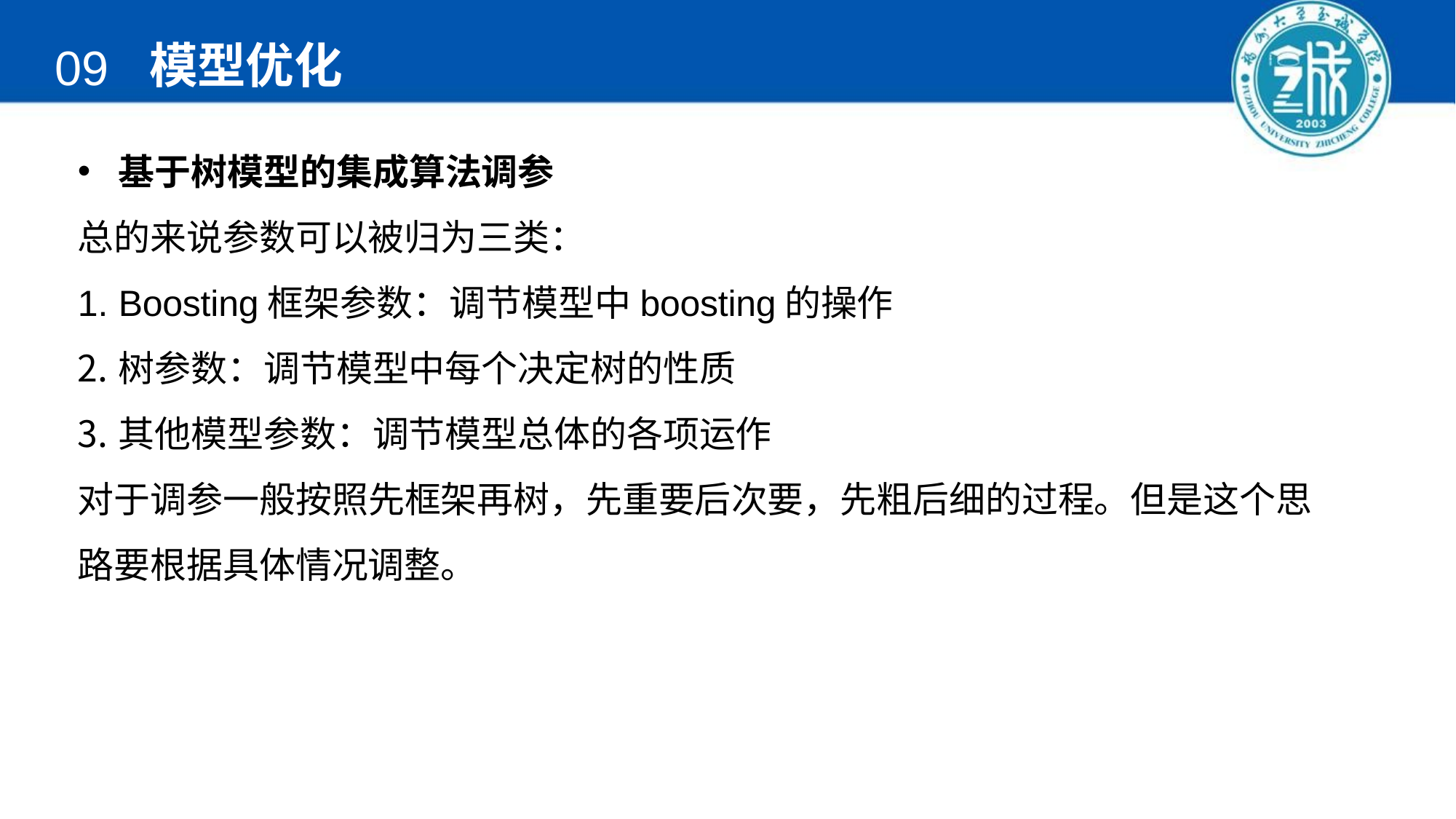

# 模型优化
09
基于树模型的集成算法调参
总的来说参数可以被归为三类：
Boosting框架参数：调节模型中boosting的操作
树参数：调节模型中每个决定树的性质
其他模型参数：调节模型总体的各项运作
对于调参一般按照先框架再树，先重要后次要，先粗后细的过程。但是这个思路要根据具体情况调整。